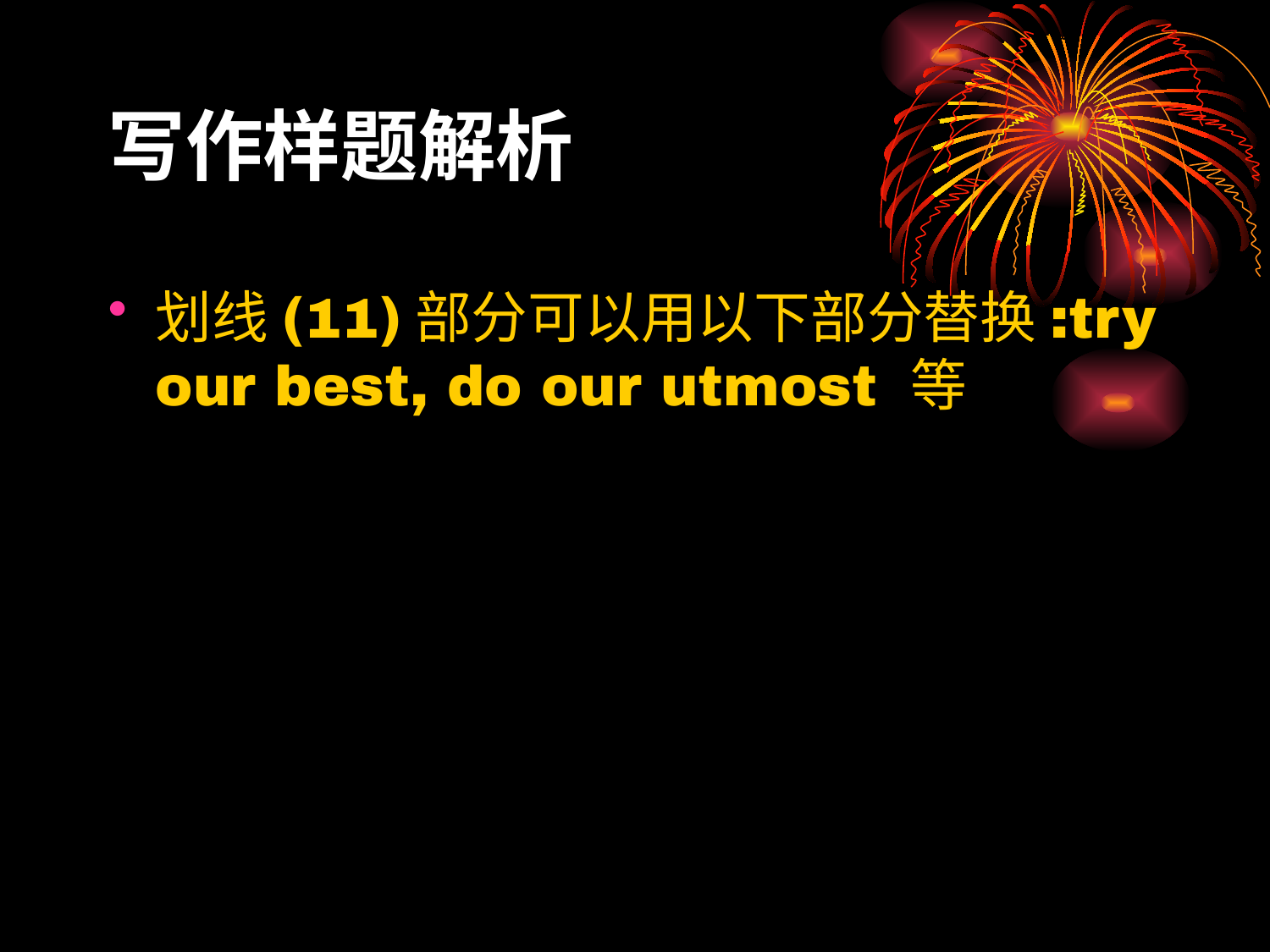

# 写作样题解析
划线(11)部分可以用以下部分替换:try our best, do our utmost 等